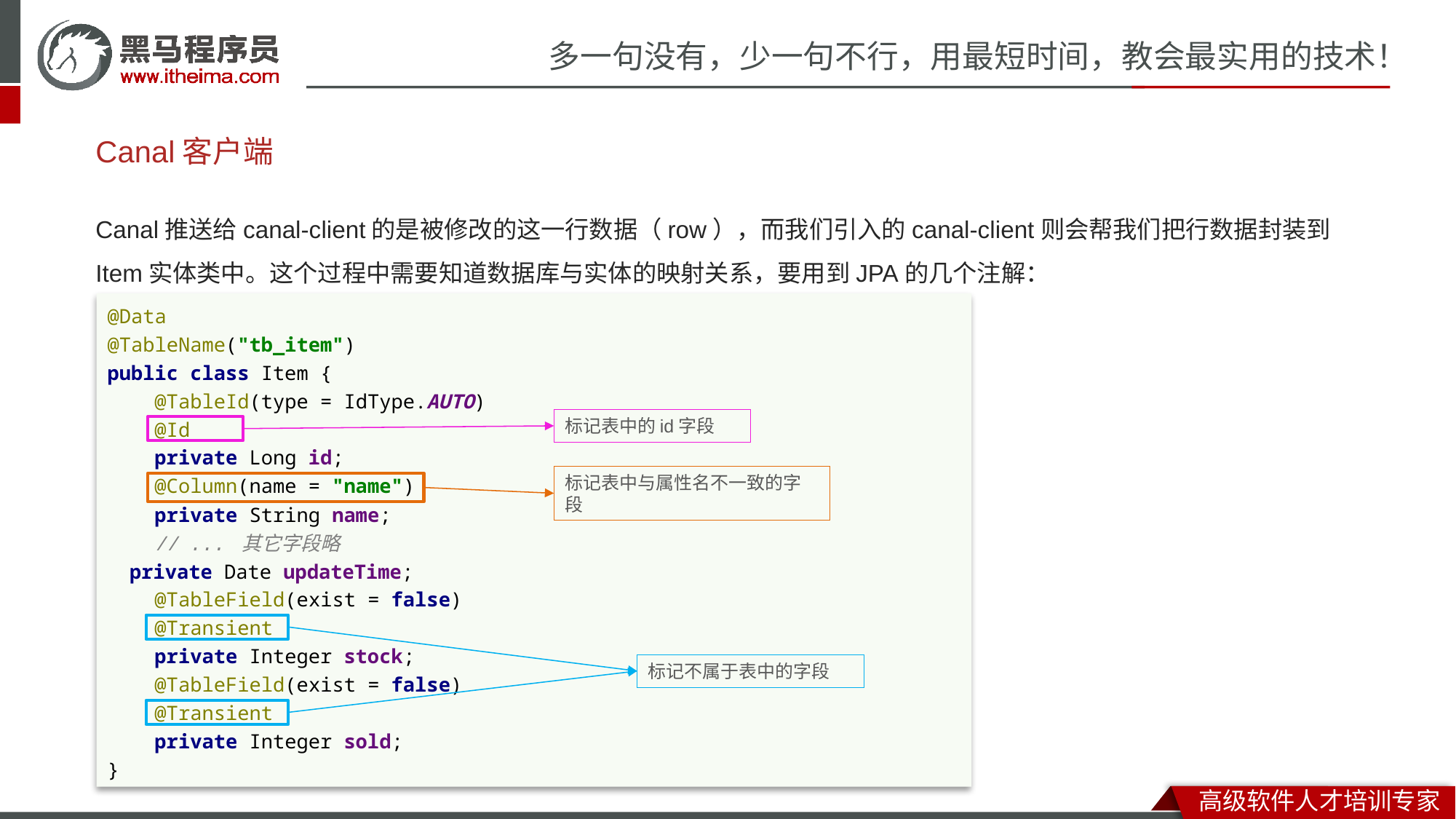

# Canal客户端
Canal推送给canal-client的是被修改的这一行数据（row），而我们引入的canal-client则会帮我们把行数据封装到Item实体类中。这个过程中需要知道数据库与实体的映射关系，要用到JPA的几个注解：
@Data
@TableName("tb_item")
public class Item {
    @TableId(type = IdType.AUTO)
    @Id
    private Long id;
    @Column(name = "name")
    private String name;
    // ... 其它字段略
    private Date updateTime;
    @TableField(exist = false)
    @Transient
    private Integer stock;
    @TableField(exist = false)
    @Transient
    private Integer sold;
}
标记表中的id字段

标记表中与属性名不一致的字段

标记不属于表中的字段